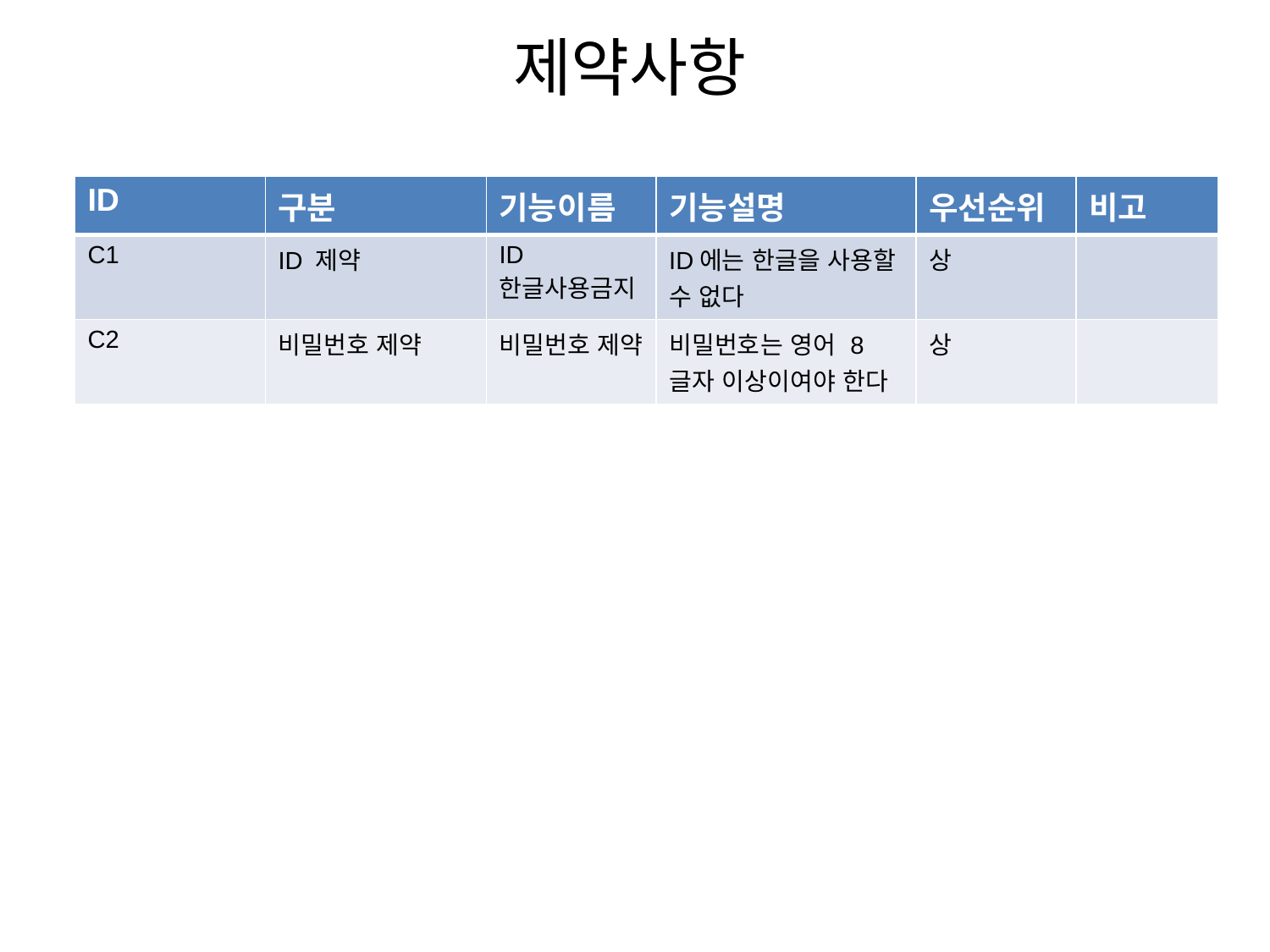

# 제약사항
| ID | 구분 | 기능이름 | 기능설명 | 우선순위 | 비고 |
| --- | --- | --- | --- | --- | --- |
| C1 | ID 제약 | ID한글사용금지 | ID에는 한글을 사용할 수 없다 | 상 |  |
| C2 | 비밀번호 제약 | 비밀번호 제약 | 비밀번호는 영어 8글자 이상이여야 한다 | 상 |  |